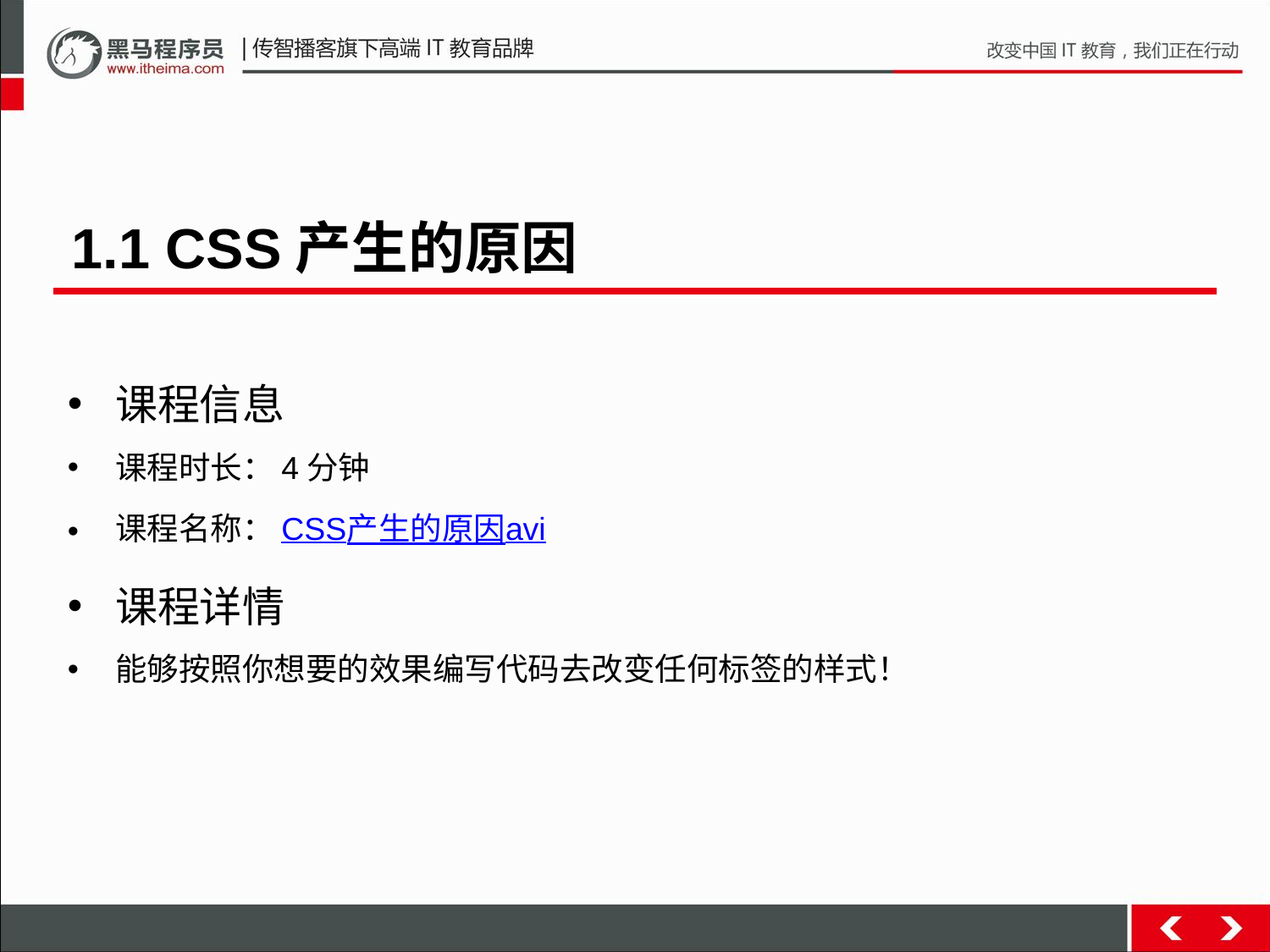

1.1 CSS产生的原因
课程信息
课程时长：4分钟
课程名称：CSS产生的原因avi
课程详情
能够按照你想要的效果编写代码去改变任何标签的样式！